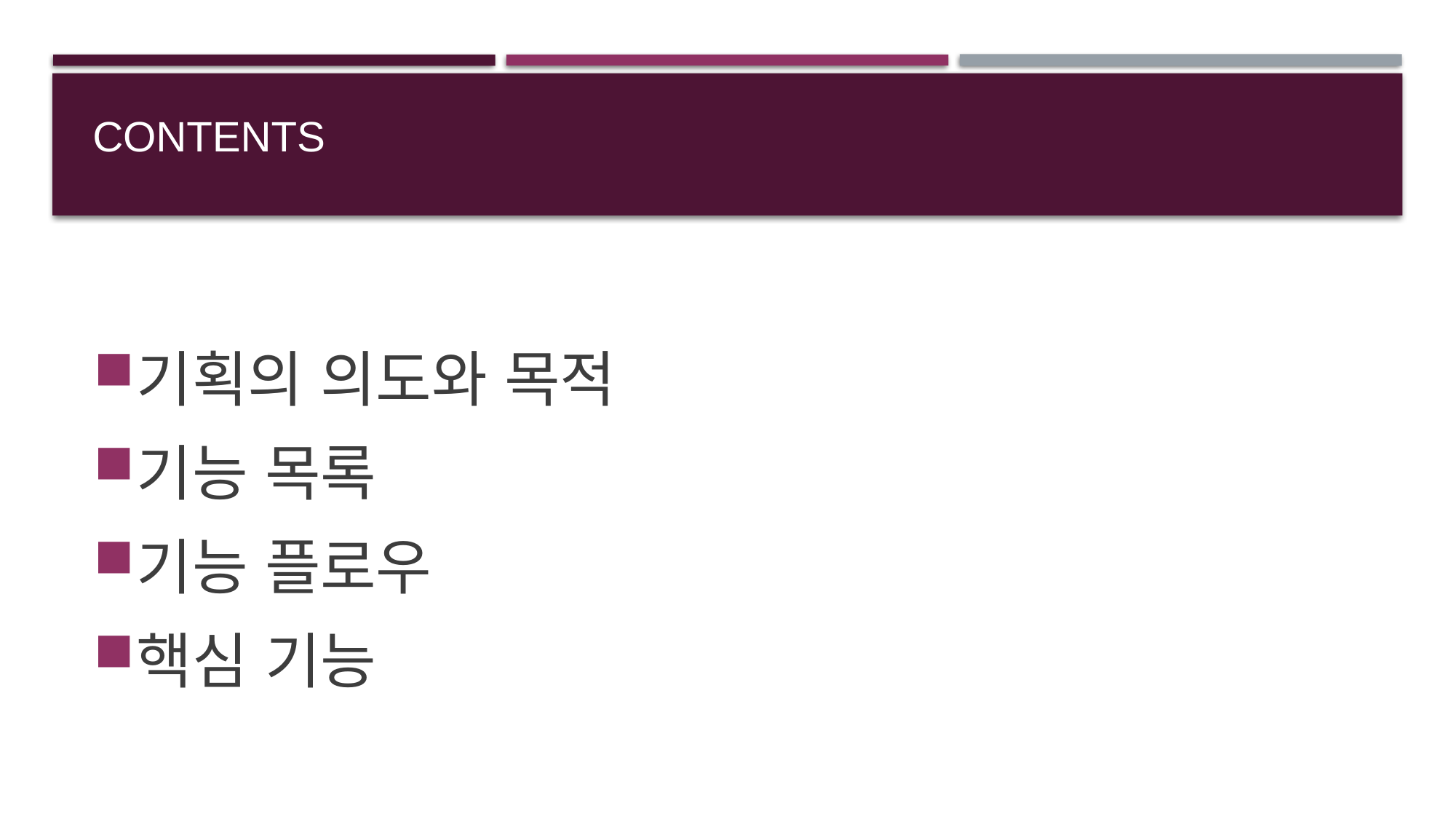

# Contents
기획의 의도와 목적
기능 목록
기능 플로우
핵심 기능